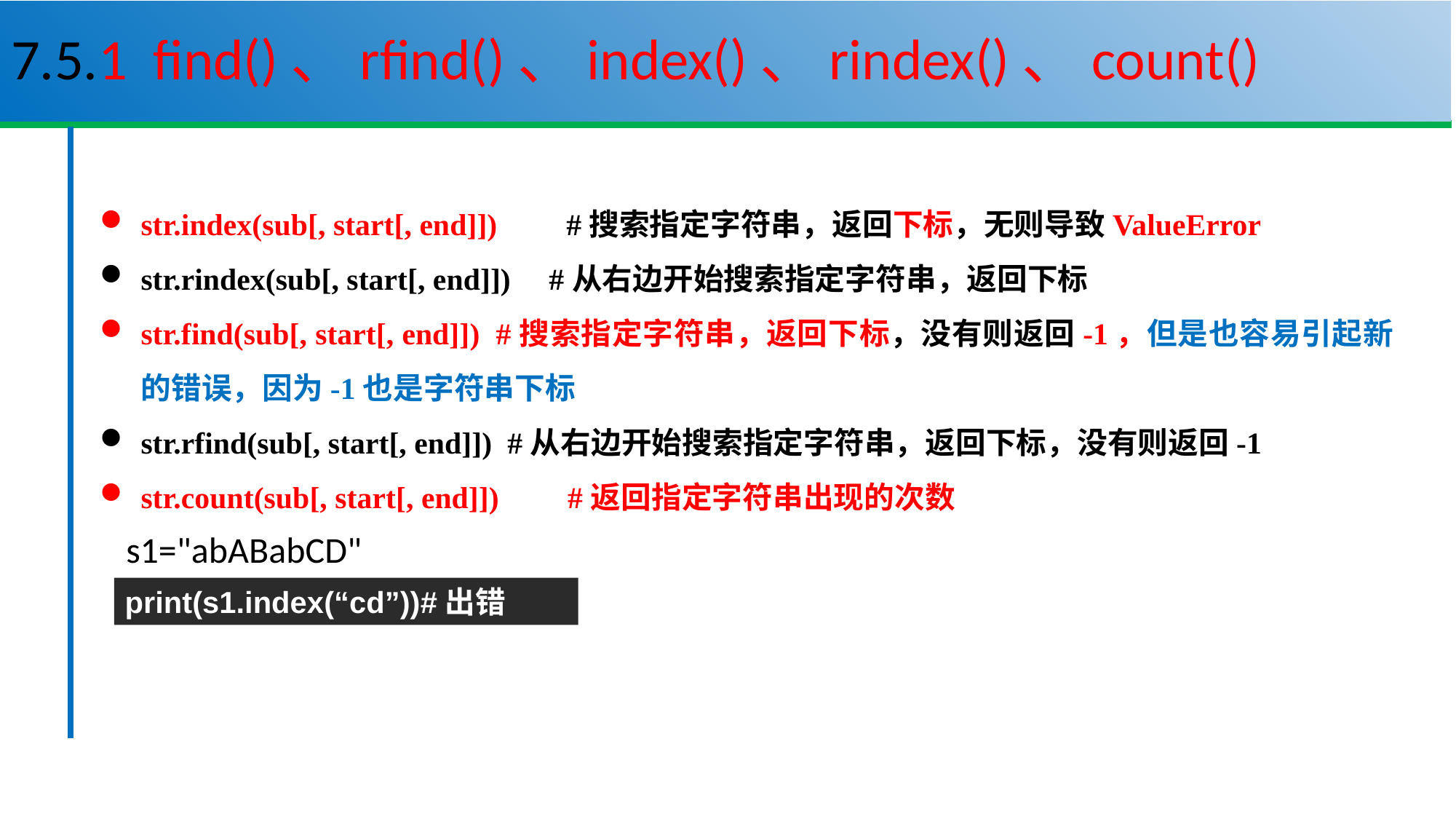

7.5.1  find()、rfind()、index()、rindex()、count()
str.index(sub[, start[, end]])         #搜索指定字符串，返回下标，无则导致ValueError
str.rindex(sub[, start[, end]])     #从右边开始搜索指定字符串，返回下标
str.find(sub[, start[, end]])  #搜索指定字符串，返回下标，没有则返回-1，但是也容易引起新的错误，因为-1也是字符串下标
str.rfind(sub[, start[, end]])  #从右边开始搜索指定字符串，返回下标，没有则返回-1
str.count(sub[, start[, end]])         #返回指定字符串出现的次数
s1="abABabCD"
print(s1.index(“cd”))#出错